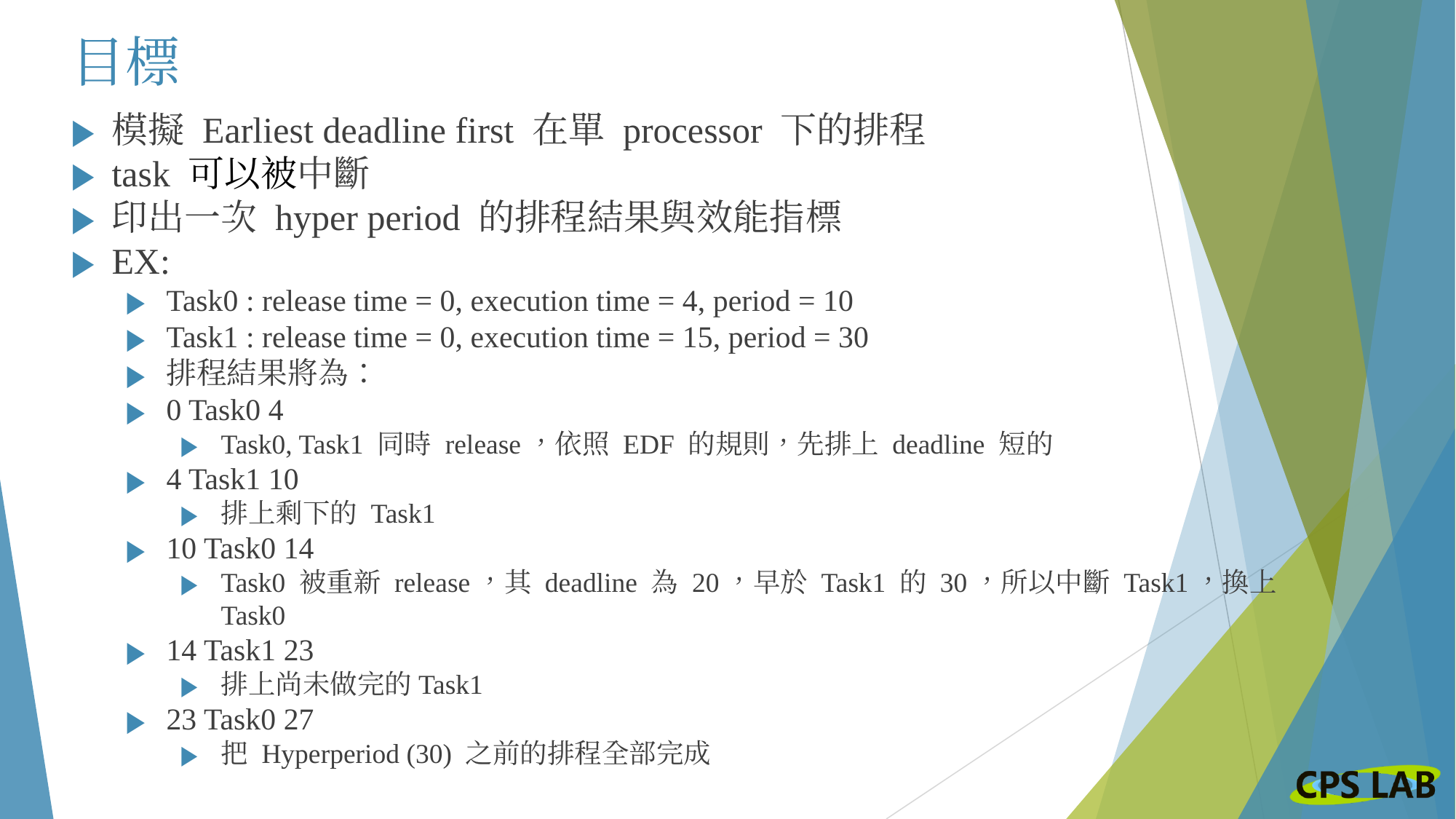

# 目標
模擬 Earliest deadline first 在單 processor 下的排程
task 可以被中斷
印出一次 hyper period 的排程結果與效能指標
EX:
Task0 : release time = 0, execution time = 4, period = 10
Task1 : release time = 0, execution time = 15, period = 30
排程結果將為：
0 Task0 4
Task0, Task1 同時 release，依照 EDF 的規則，先排上 deadline 短的
4 Task1 10
排上剩下的 Task1
10 Task0 14
Task0 被重新 release，其 deadline 為 20，早於 Task1 的 30，所以中斷 Task1，換上 Task0
14 Task1 23
排上尚未做完的Task1
23 Task0 27
把 Hyperperiod (30) 之前的排程全部完成